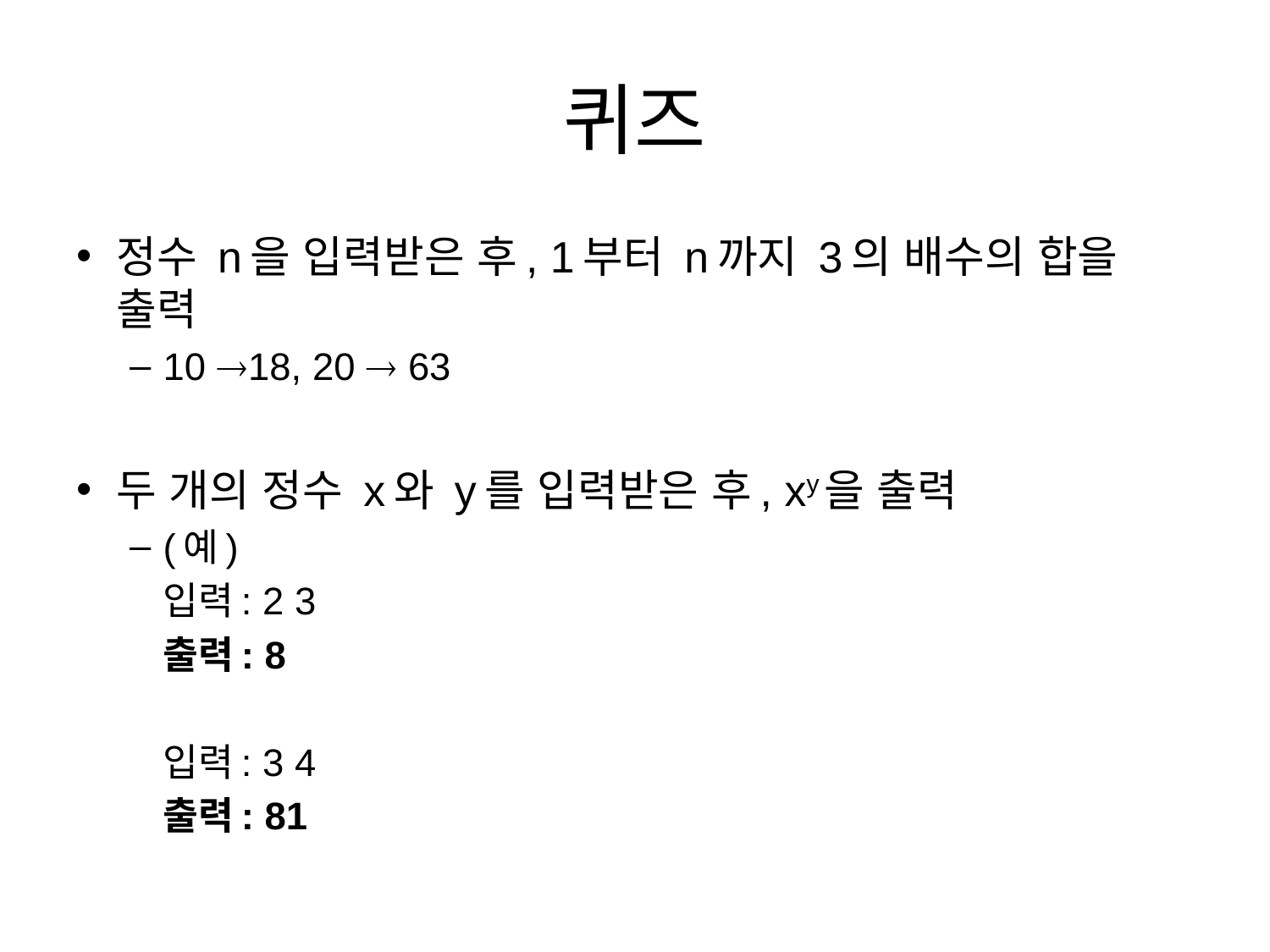

# 퀴즈
정수 n을 입력받은 후, 1부터 n까지 3의 배수의 합을 출력
10 →18, 20 → 63

두 개의 정수 x와 y를 입력받은 후, xy을 출력
(예)
	입력: 2 3
	출력: 8

	입력: 3 4
	출력: 81